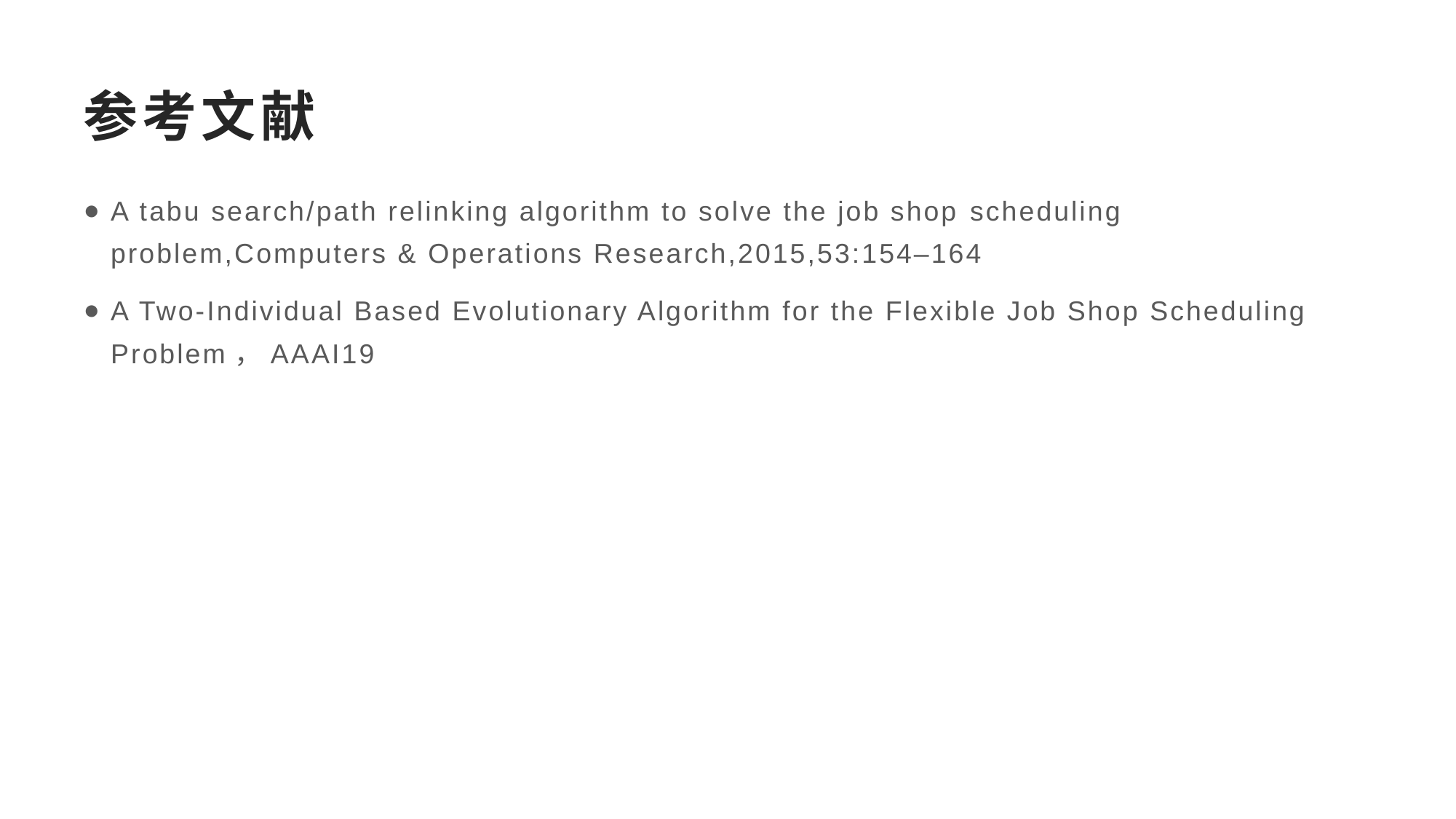

# 参考文献
A tabu search/path relinking algorithm to solve the job shop scheduling problem,Computers & Operations Research,2015,53:154–164
A Two-Individual Based Evolutionary Algorithm for the Flexible Job Shop Scheduling Problem，AAAI19